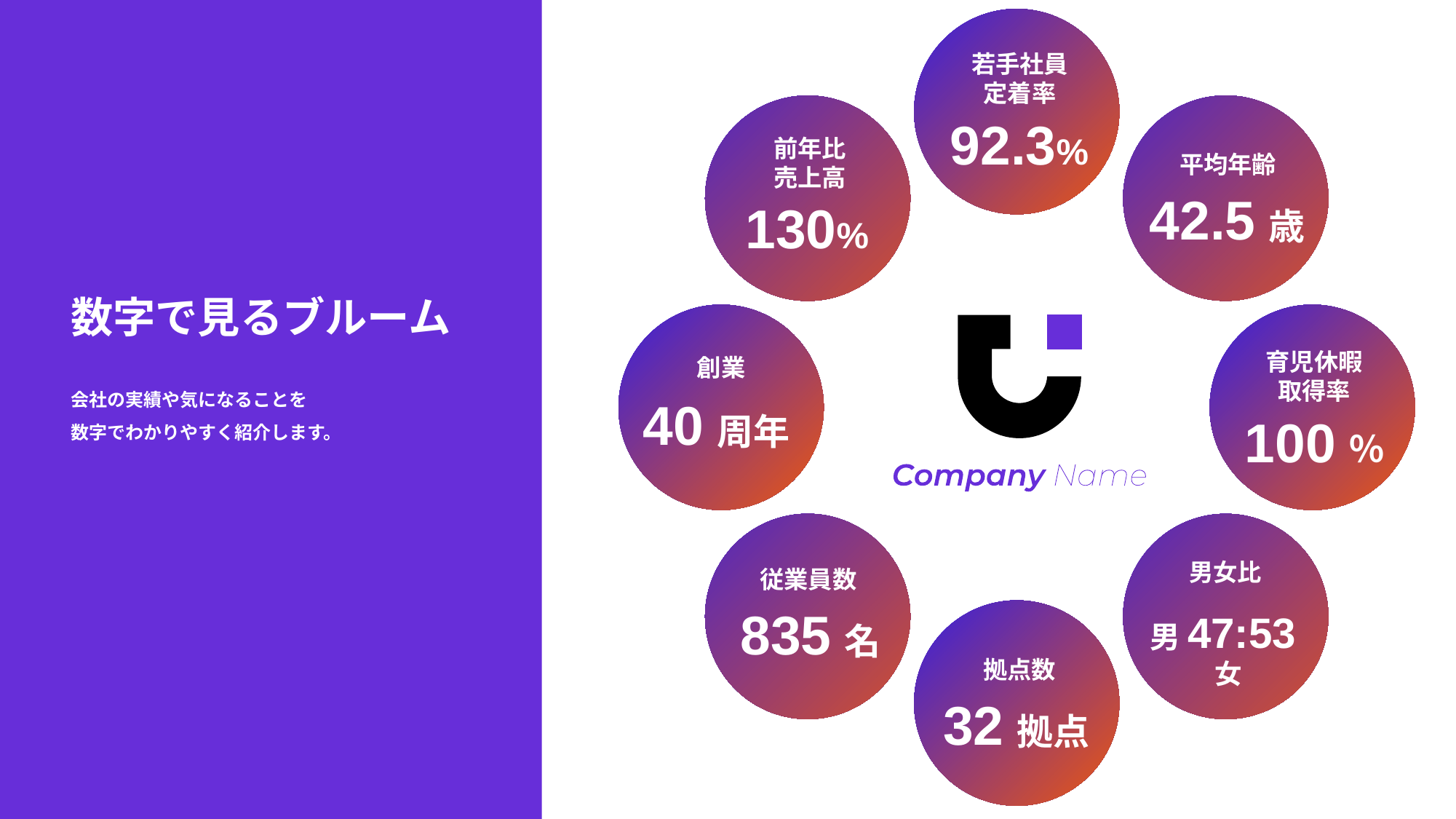

若手社員
定着率
92.3%
前年比
売上高
平均年齢
42.5歳
130%
数字で見るブルーム

育児休暇
取得率
創業
会社の実績や気になることを
数字でわかりやすく紹介します。
40周年
100％
男女比
従業員数
835名
男47:53女
拠点数
32拠点